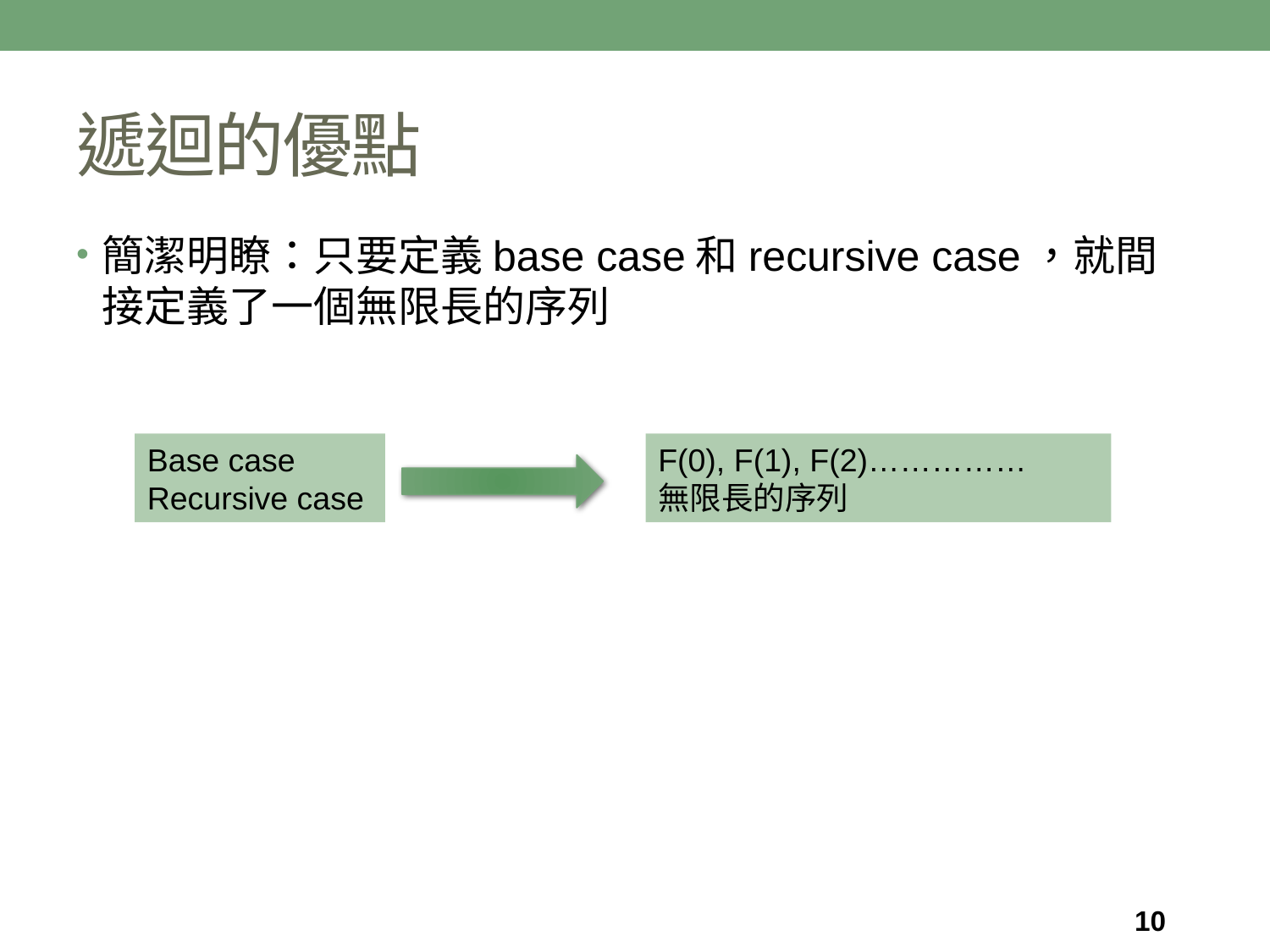

# 遞迴的優點
簡潔明瞭：只要定義base case和recursive case，就間接定義了一個無限長的序列
Base case
Recursive case
F(0), F(1), F(2)……………
無限長的序列

10